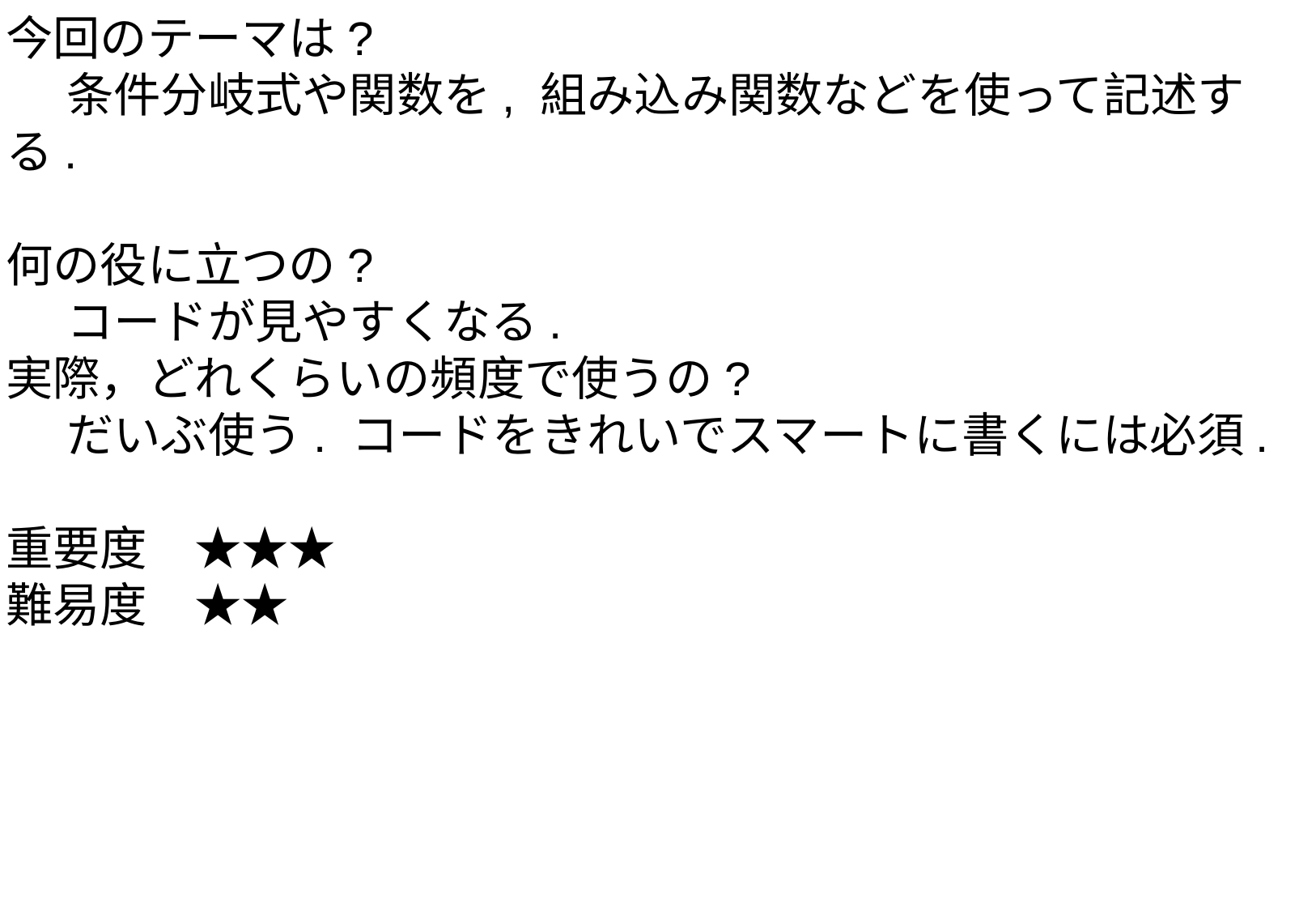

今回のテーマは?
条件分岐式や関数を, 組み込み関数などを使って記述する.

何の役に立つの?
コードが見やすくなる.
実際，どれくらいの頻度で使うの?
だいぶ使う. コードをきれいでスマートに書くには必須.

重要度　★★★
難易度　★★